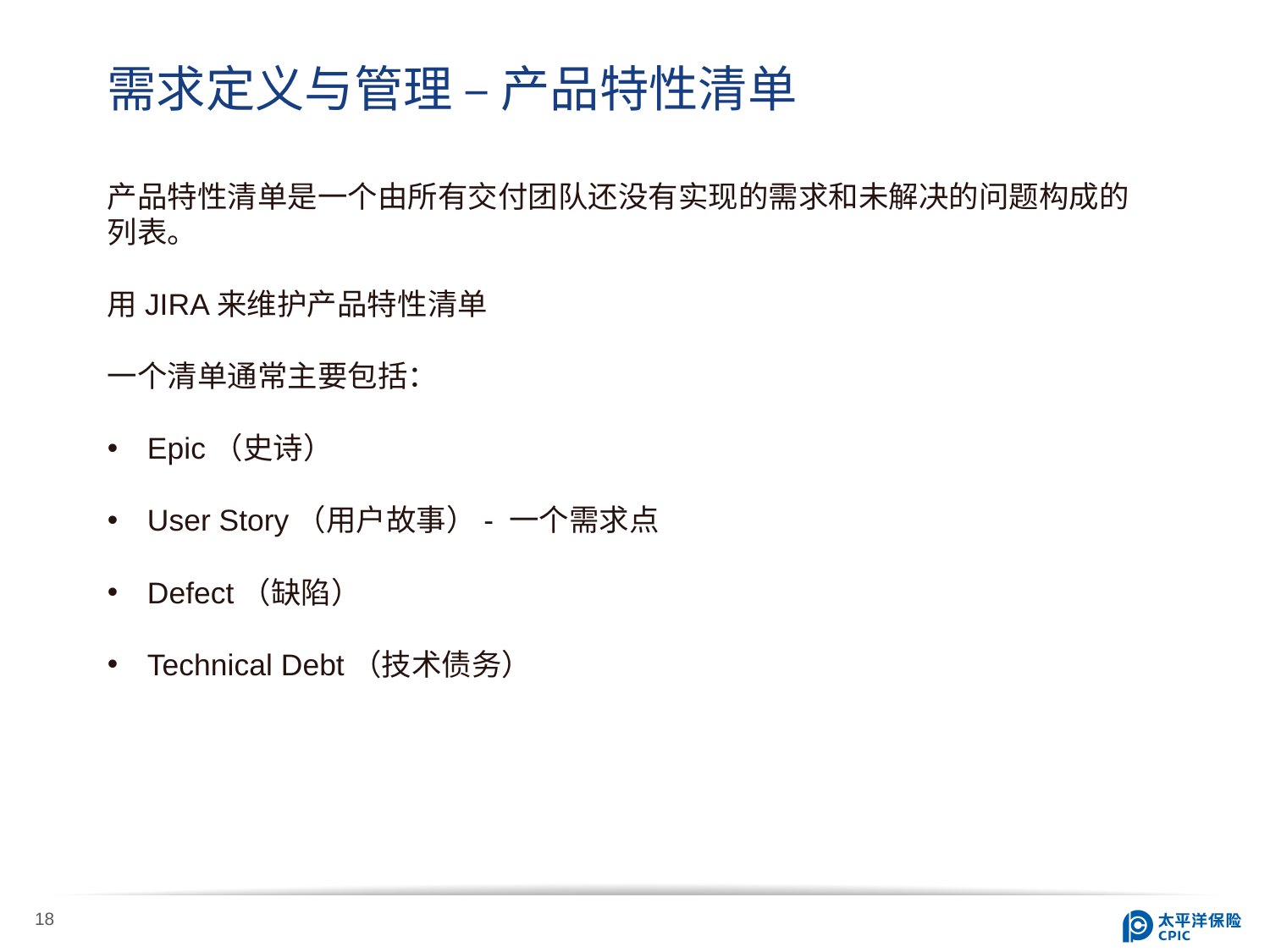

需求定义与管理 – 产品特性清单
产品特性清单是一个由所有交付团队还没有实现的需求和未解决的问题构成的列表。

用JIRA来维护产品特性清单

一个清单通常主要包括：

Epic（史诗）

User Story（用户故事）- 一个需求点

Defect（缺陷）

Technical Debt（技术债务）